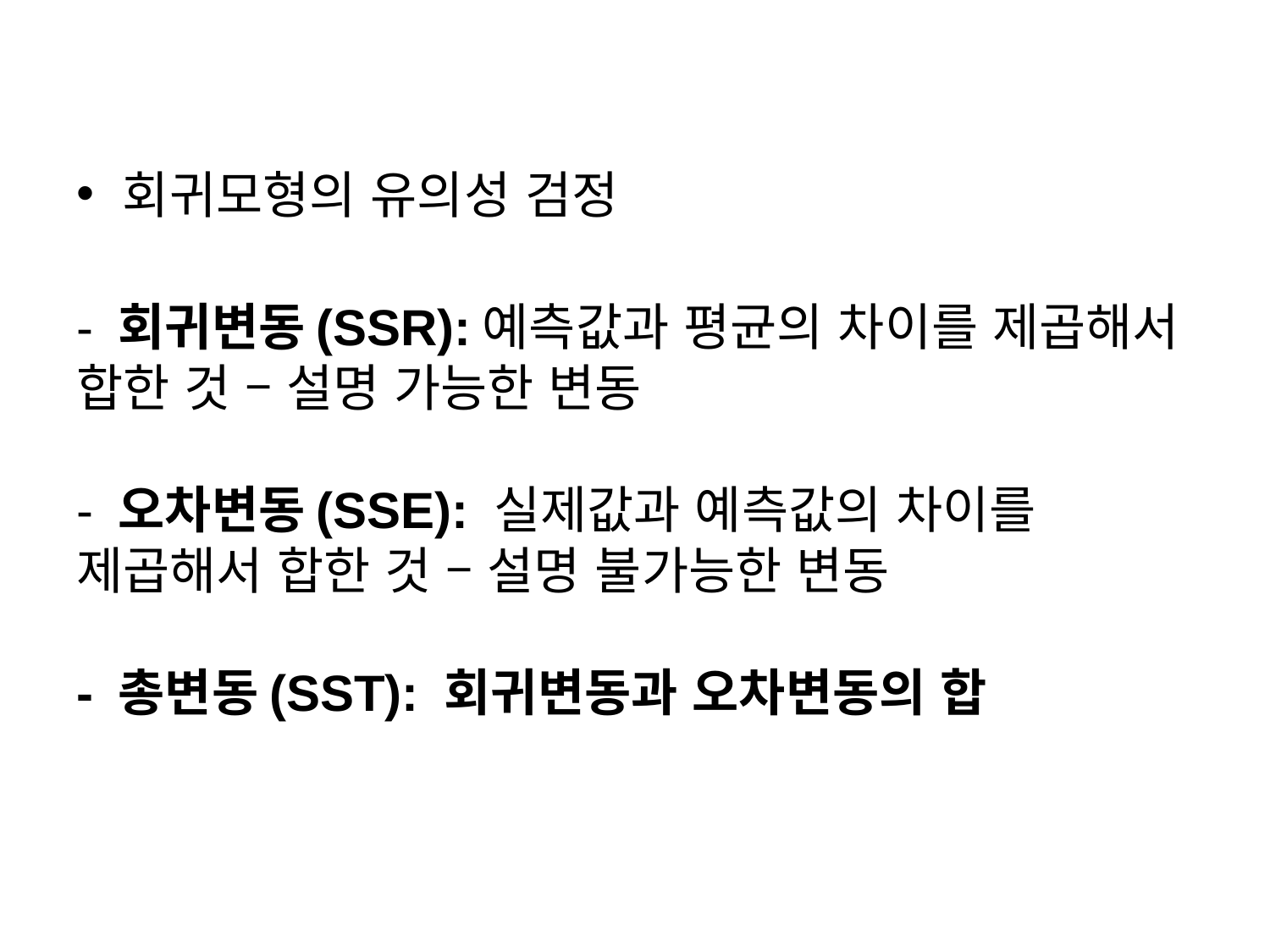

회귀모형의 유의성 검정
- 회귀변동(SSR):예측값과 평균의 차이를 제곱해서 합한 것 – 설명 가능한 변동 
- 오차변동(SSE): 실제값과 예측값의 차이를 제곱해서 합한 것 – 설명 불가능한 변동
- 총변동(SST): 회귀변동과 오차변동의 합